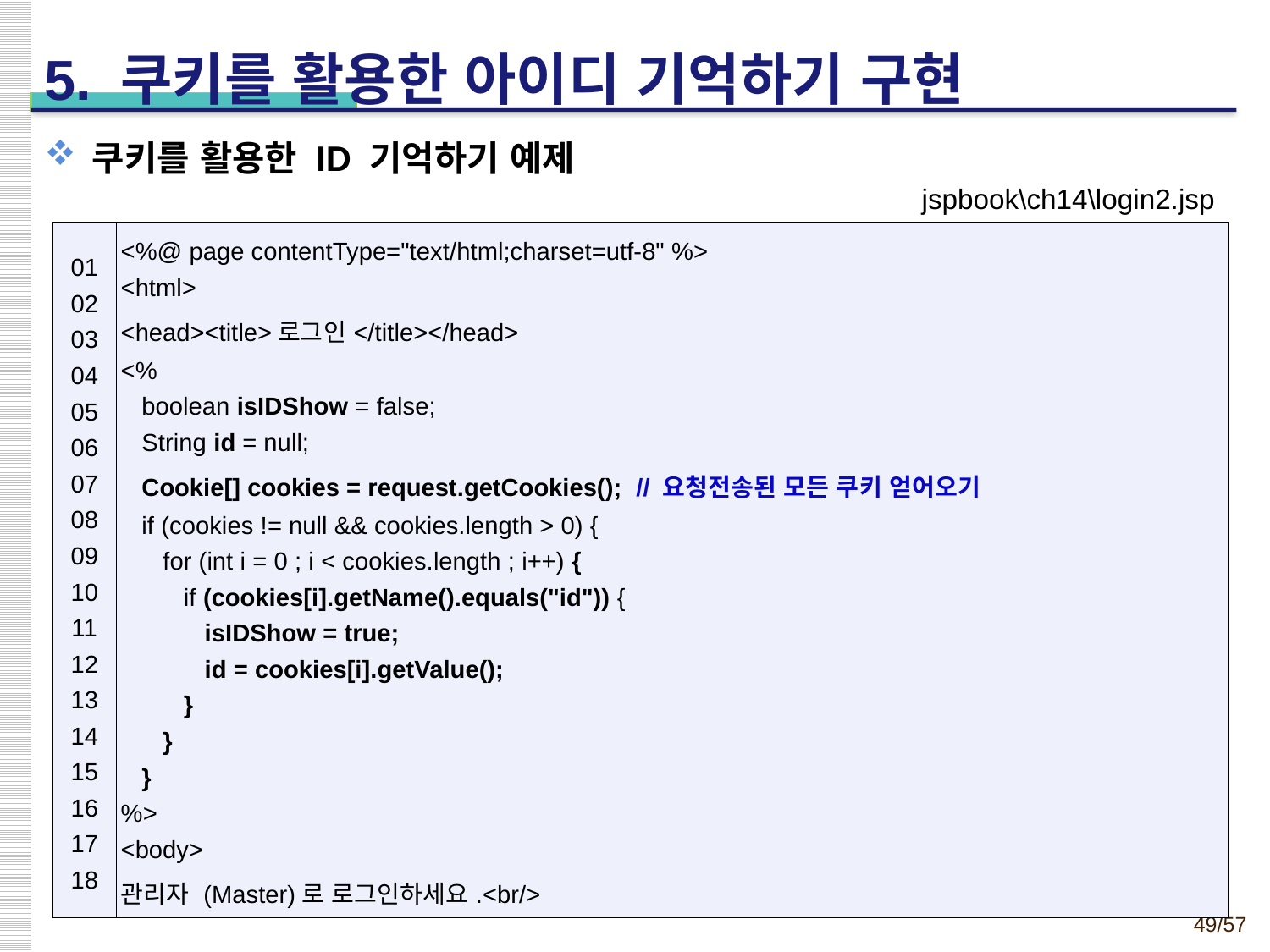

제11장
49/35

# 5. 쿠키를 활용한 아이디 기억하기 구현
쿠키를 활용한 ID 기억하기 예제
jspbook\ch14\login2.jsp
| 01 02 03 04 05 06 07 08 09 10 11 12 13 14 15 16 17 18 | <%@ page contentType="text/html;charset=utf-8" %> <html> <head><title>로그인</title></head> <% boolean isIDShow = false; String id = null; Cookie[] cookies = request.getCookies(); // 요청전송된 모든 쿠키 얻어오기 if (cookies != null && cookies.length > 0) { for (int i = 0 ; i < cookies.length ; i++) { if (cookies[i].getName().equals("id")) { isIDShow = true; id = cookies[i].getValue(); } } } %> <body> 관리자 (Master)로 로그인하세요.<br/> |
| --- | --- |